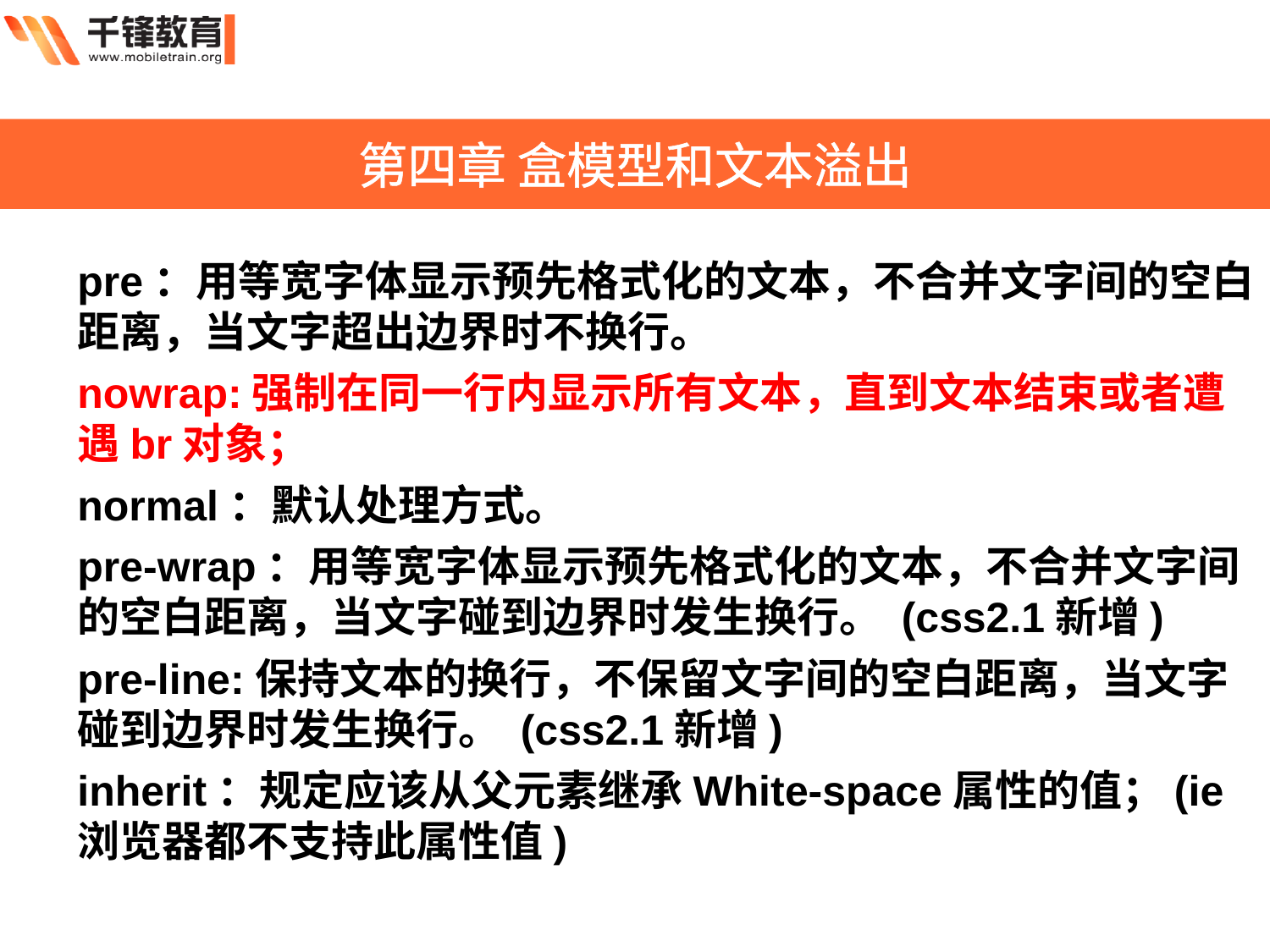

第四章 盒模型和文本溢出
pre：用等宽字体显示预先格式化的文本，不合并文字间的空白距离，当文字超出边界时不换行。
nowrap:强制在同一行内显示所有文本，直到文本结束或者遭遇br对象；
normal：默认处理方式。
pre-wrap：用等宽字体显示预先格式化的文本，不合并文字间的空白距离，当文字碰到边界时发生换行。 (css2.1新增)
pre-line:保持文本的换行，不保留文字间的空白距离，当文字碰到边界时发生换行。 (css2.1新增)
inherit：规定应该从父元素继承White-space属性的值；(ie浏览器都不支持此属性值)